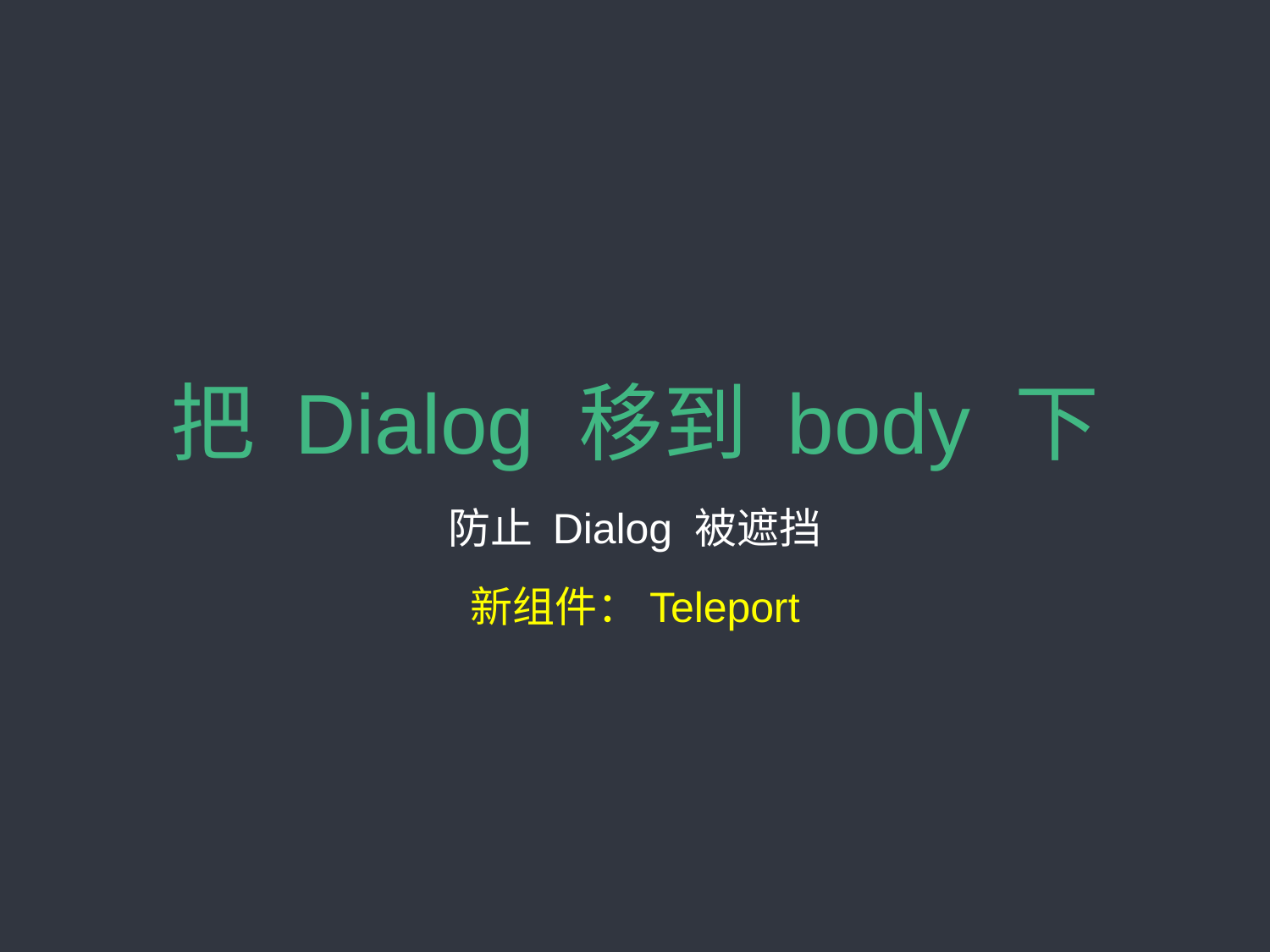

# 把 Dialog 移到 body 下
防止 Dialog 被遮挡
新组件：Teleport